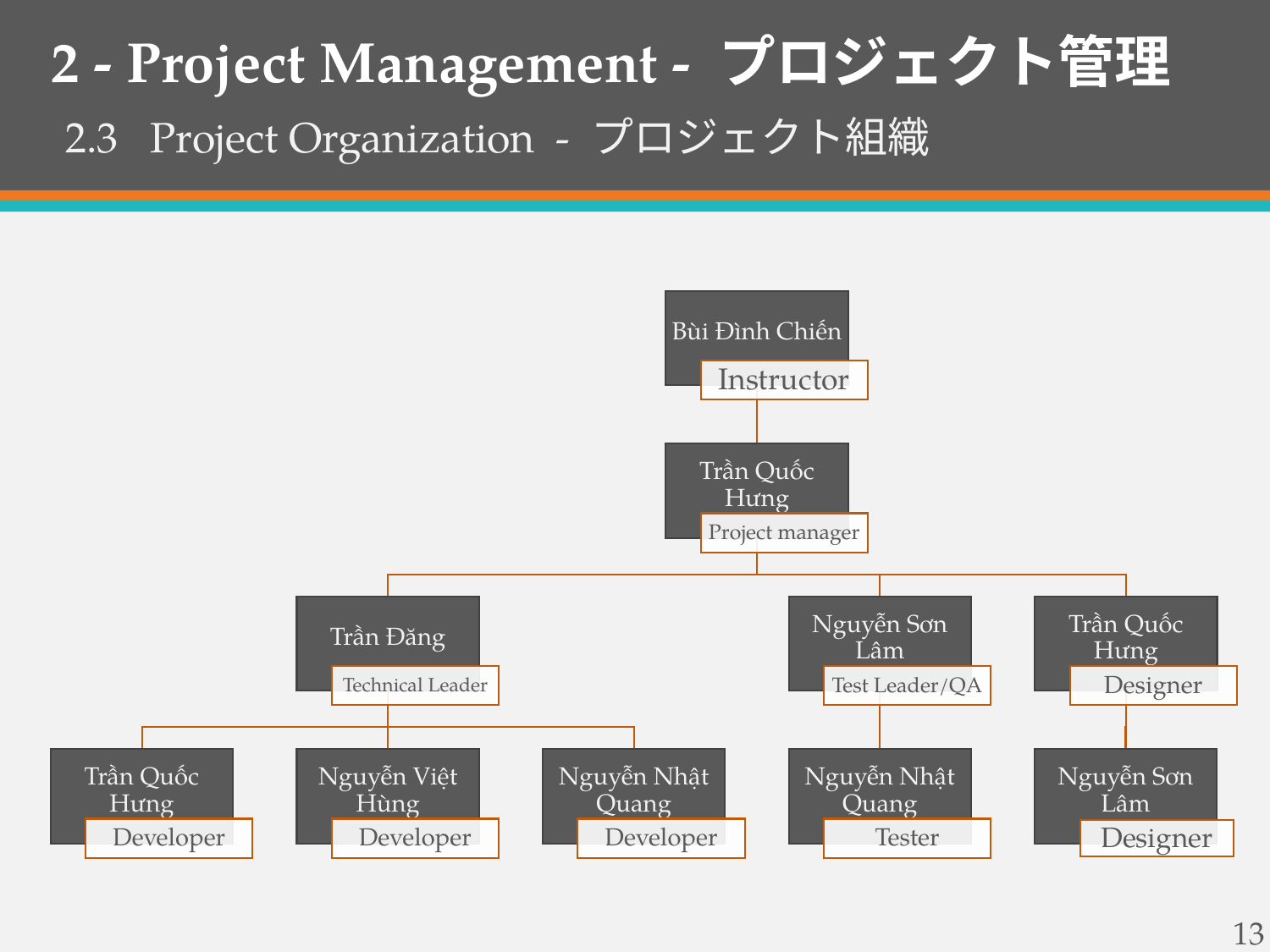

2 - Project Management - プロジェクト管理
2.3   Project Organization  - プロジェクト組織
Bùi Đình Chiến
Instructor
Trần Quốc Hưng
Project manager
Trần Đăng
Technical Leader
Trần Quốc Hưng
Developer
Nguyễn Việt Hùng
Developer
Nguyễn Nhật Quang
Developer
Nguyễn Sơn Lâm
Test Leader/QA
Nguyễn Nhật Quang
Tester
Trần Quốc Hưng
Designer
Nguyễn Sơn Lâm
Designer
13